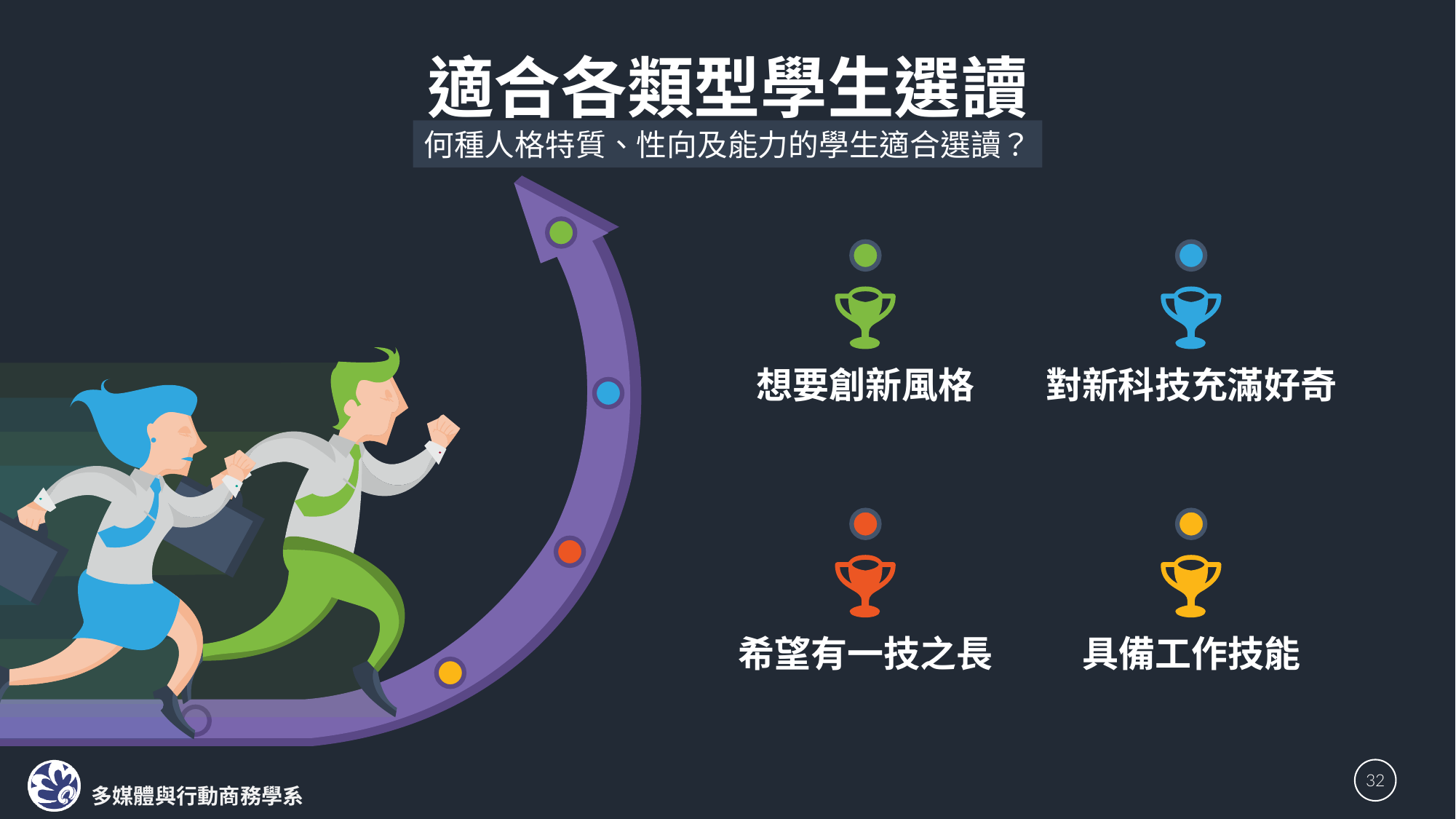

適合各類型學生選讀
何種人格特質、性向及能力的學生適合選讀？

想要創新風格
對新科技充滿好奇

希望有一技之長
具備工作技能